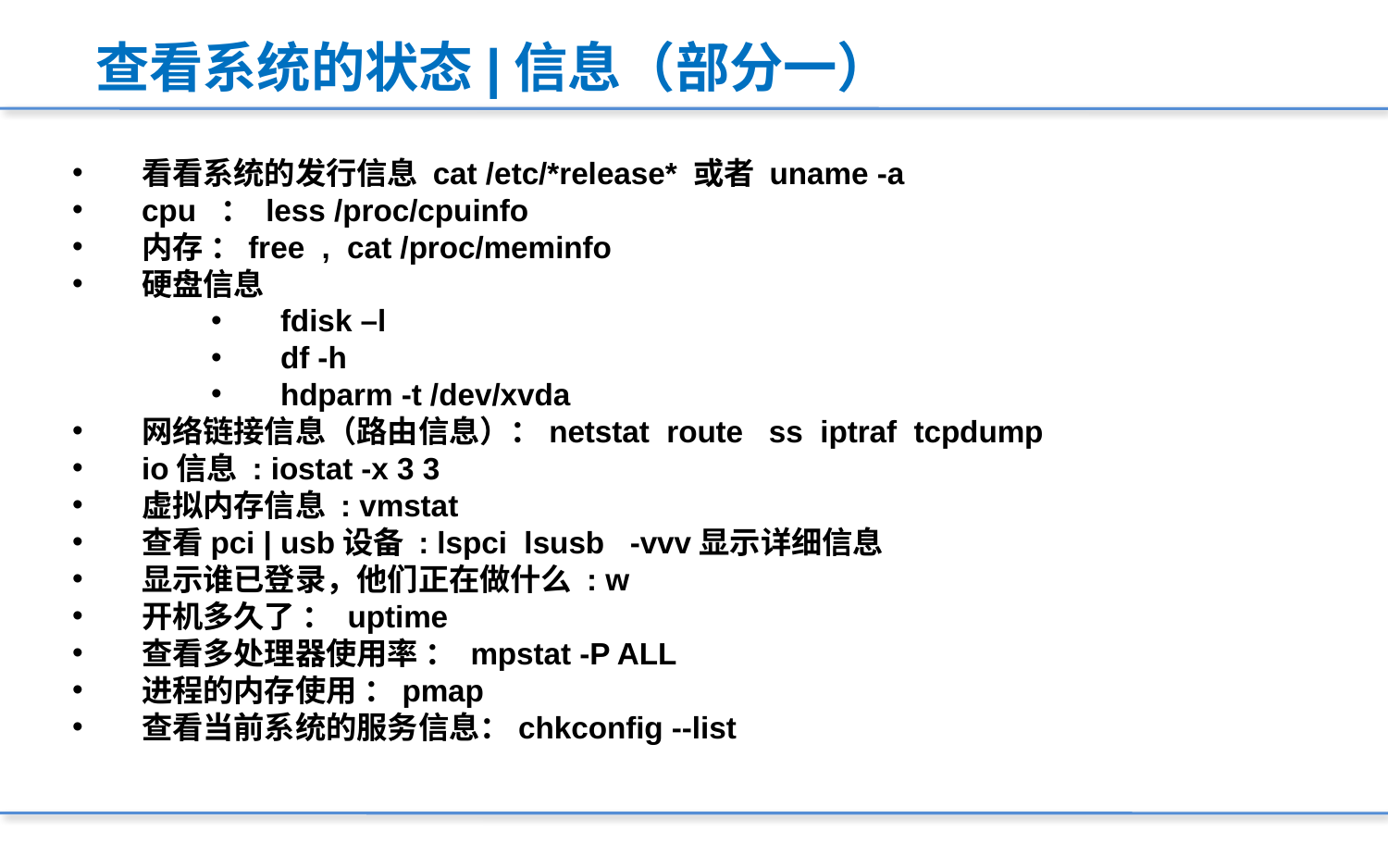

查看系统的状态|信息（部分一）
＠平凡不美
看看系统的发行信息 cat /etc/*release* 或者 uname -a
cpu  ： less /proc/cpuinfo
内存 ：free  ,  cat /proc/meminfo
硬盘信息
fdisk –l
df -h
hdparm -t /dev/xvda
网络链接信息（路由信息）：netstat  route   ss  iptraf  tcpdump
io信息 : iostat -x 3 3
虚拟内存信息 : vmstat
查看pci | usb设备 : lspci  lsusb   -vvv显示详细信息
显示谁已登录，他们正在做什么 : w
开机多久了 ： uptime
查看多处理器使用率 ： mpstat -P ALL
进程的内存使用 ：pmap
查看当前系统的服务信息：chkconfig --list